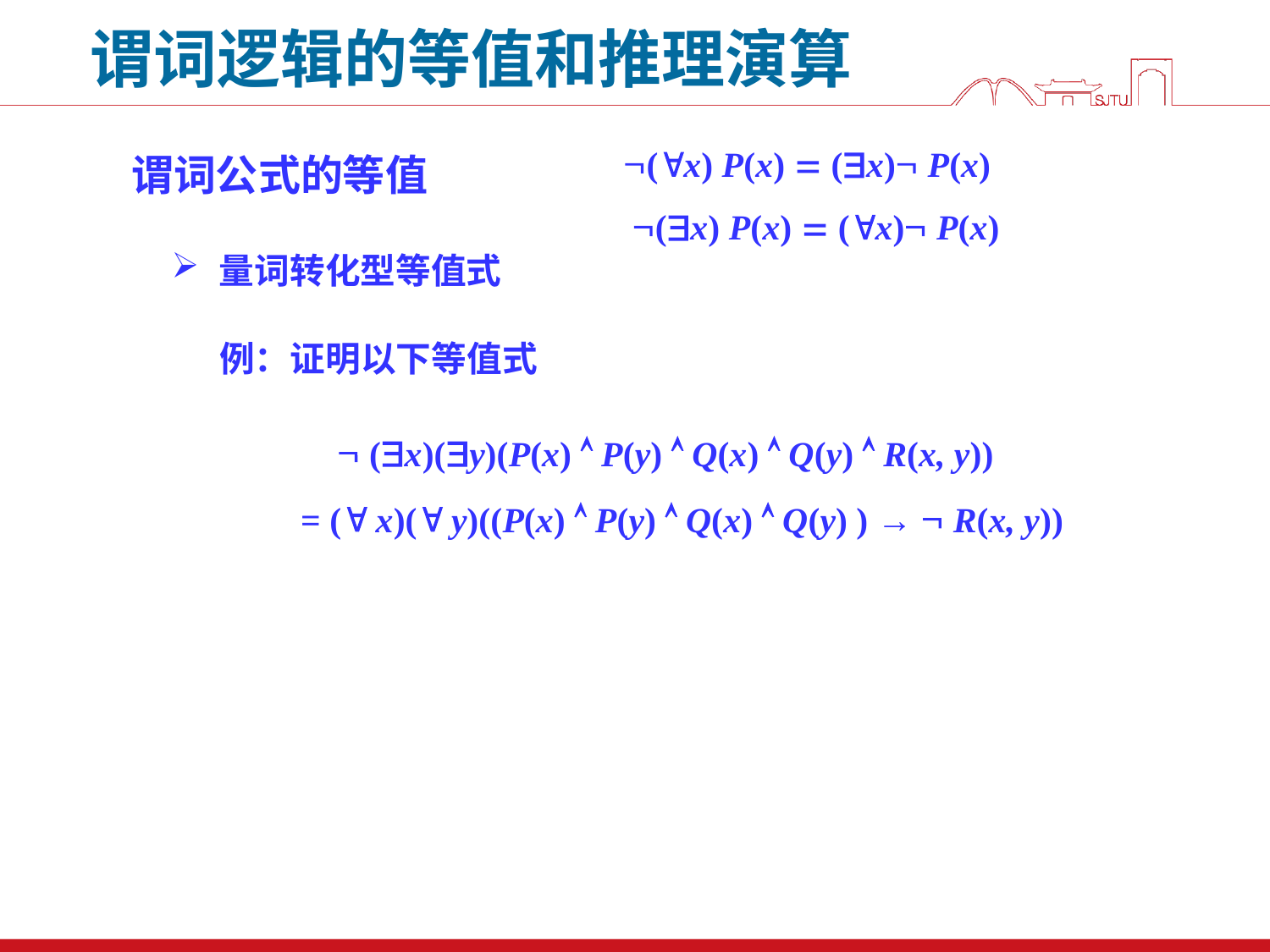

谓词逻辑的等值和推理演算
¬(∀x) P(x) = (∃x)¬ P(x)
谓词公式的等值
¬(∃x) P(x) = (∀x)¬ P(x)
量词转化型等值式
例：证明以下等值式
¬ (∃x)(∃y)(P(x) ∧ P(y) ∧ Q(x) ∧ Q(y) ∧ R(x, y))
= (∀ x)(∀ y)((P(x) ∧ P(y) ∧ Q(x) ∧ Q(y) ) → ¬ R(x, y))